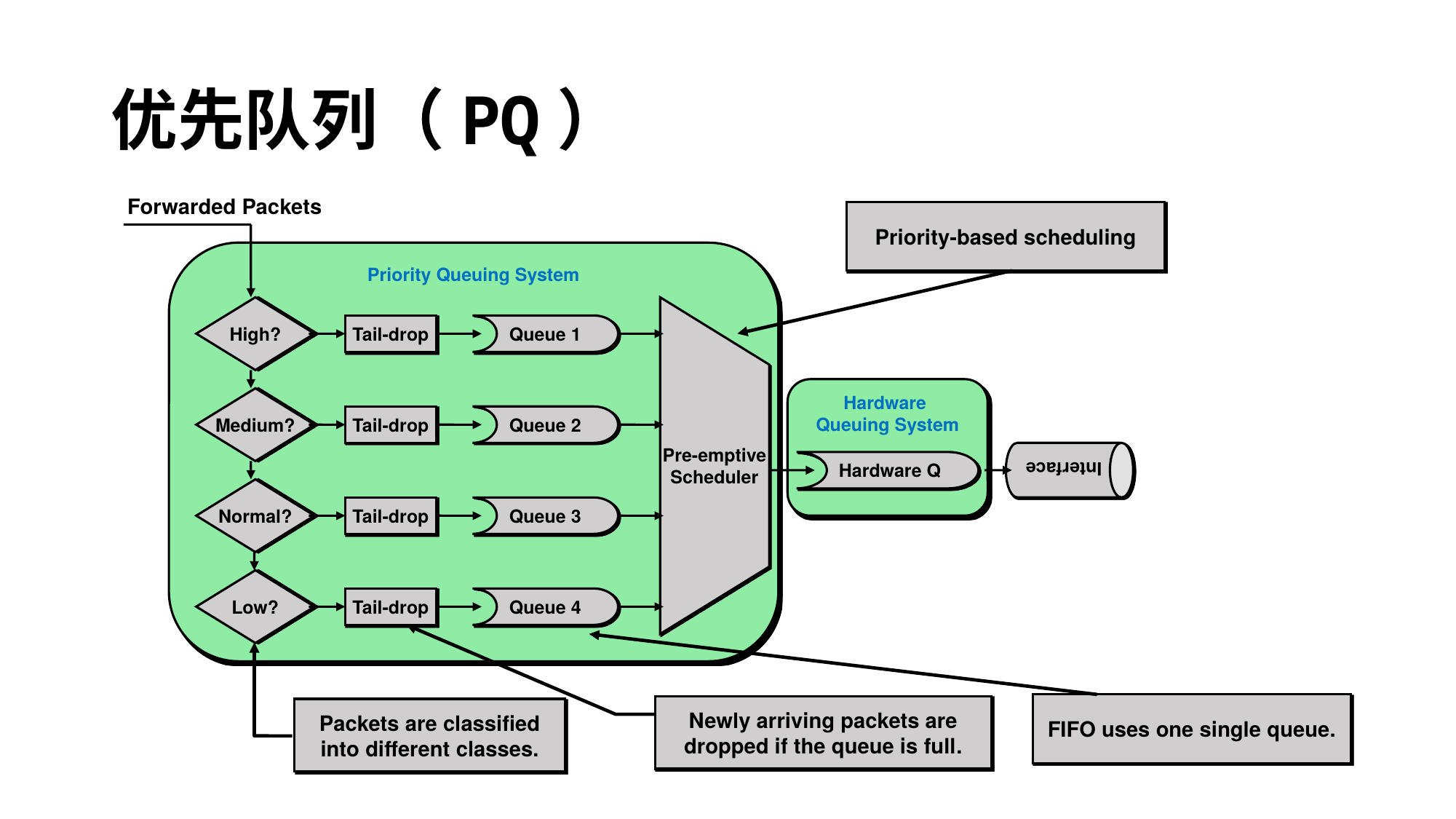

# 优先队列（PQ）
Forwarded Packets
Priority-based scheduling

Priority Queuing System

High?
Tail-drop
Queue 1

Hardware
Queuing System
Medium?
Tail-drop
Queue 2
Interface
Pre-emptive
Scheduler

 Hardware Q

Normal?
Tail-drop
Queue 3

Low?
Tail-drop
Queue 4

FIFO uses one single queue.
Newly arriving packets are dropped if the queue is full.
Packets are classified into different classes.